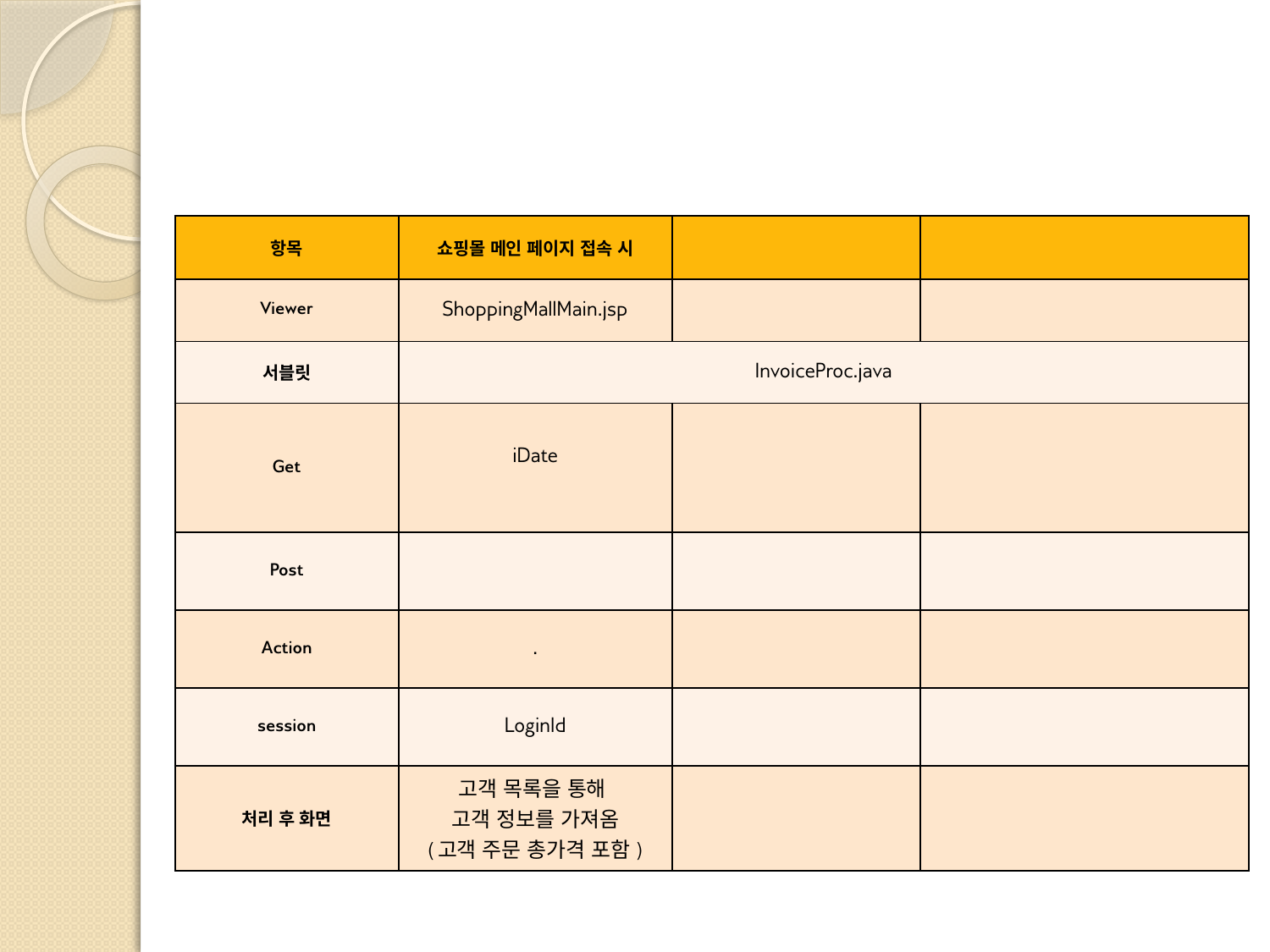

| 항목 | 쇼핑몰 메인 페이지 접속 시 |  |  |
| --- | --- | --- | --- |
| Viewer | ShoppingMallMain.jsp |  |  |
| 서블릿 | InvoiceProc.java |  |  |
| Get | iDate |  |  |
| Post |  |  |  |
| Action | . |  |  |
| session | LoginId |  |  |
| 처리 후 화면 | 고객 목록을 통해 고객 정보를 가져옴 (고객 주문 총가격 포함) |  |  |